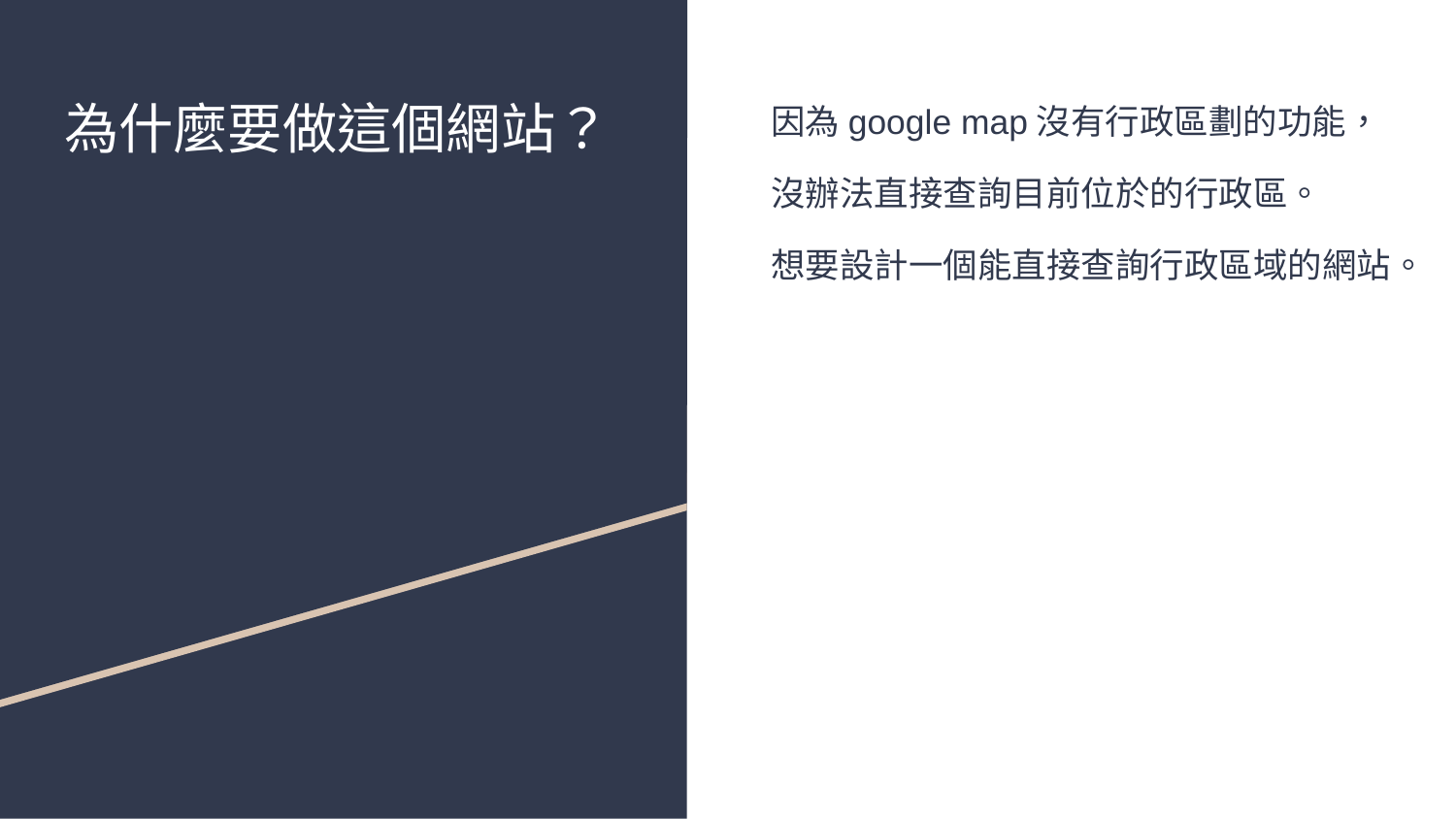

# 為什麼要做這個網站？
因為google map沒有行政區劃的功能，
沒辦法直接查詢目前位於的行政區。
想要設計一個能直接查詢行政區域的網站。